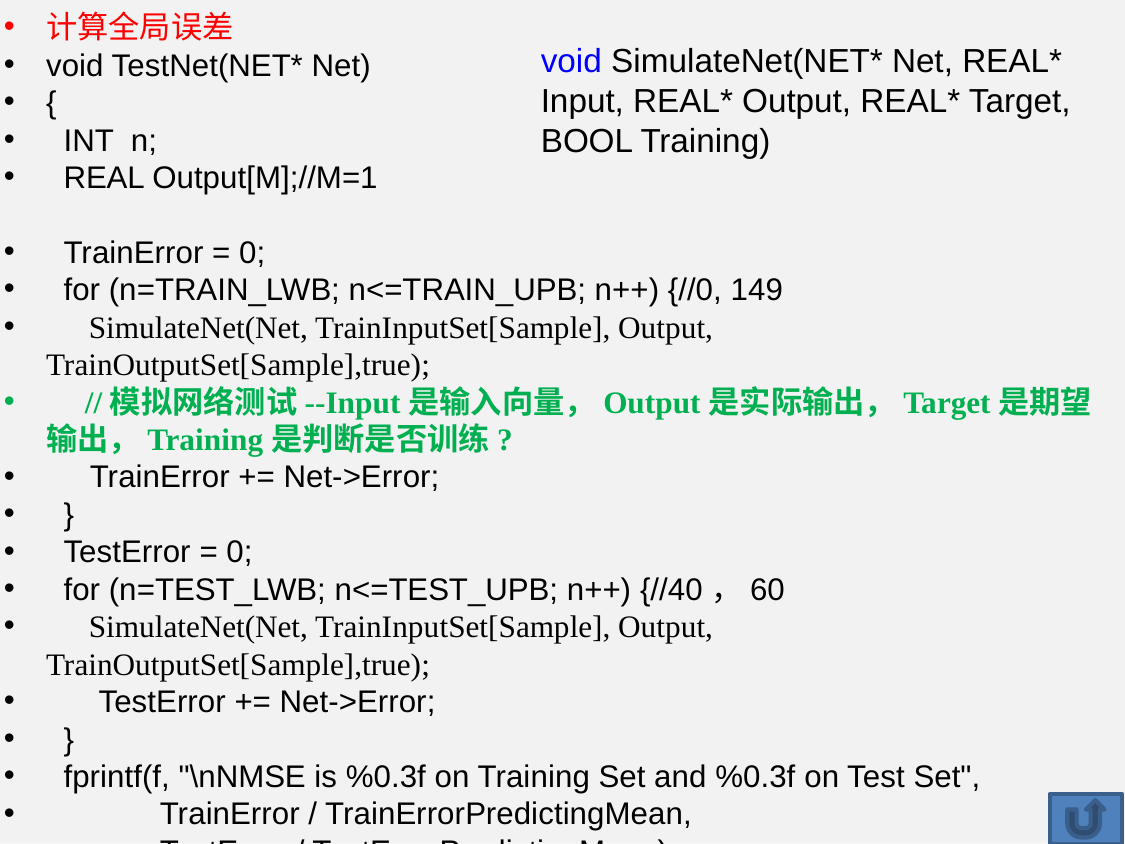

计算全局误差
void TestNet(NET* Net)
{
  INT  n;
  REAL Output[M];//M=1

  TrainError = 0;
  for (n=TRAIN_LWB; n<=TRAIN_UPB; n++) {//0, 149
     SimulateNet(Net, TrainInputSet[Sample], Output, TrainOutputSet[Sample],true);
     //模拟网络测试--Input是输入向量，Output是实际输出，Target是期望输出，Training是判断是否训练?
     TrainError += Net->Error;
  }
  TestError = 0;
  for (n=TEST_LWB; n<=TEST_UPB; n++) {//40，60
     SimulateNet(Net, TrainInputSet[Sample], Output, TrainOutputSet[Sample],true);
      TestError += Net->Error;
  }
  fprintf(f, "\nNMSE is %0.3f on Training Set and %0.3f on Test Set",
             TrainError / TrainErrorPredictingMean,
             TestError / TestErrorPredictingMean);
}
void SimulateNet(NET* Net, REAL* Input, REAL* Output, REAL* Target, BOOL Training)